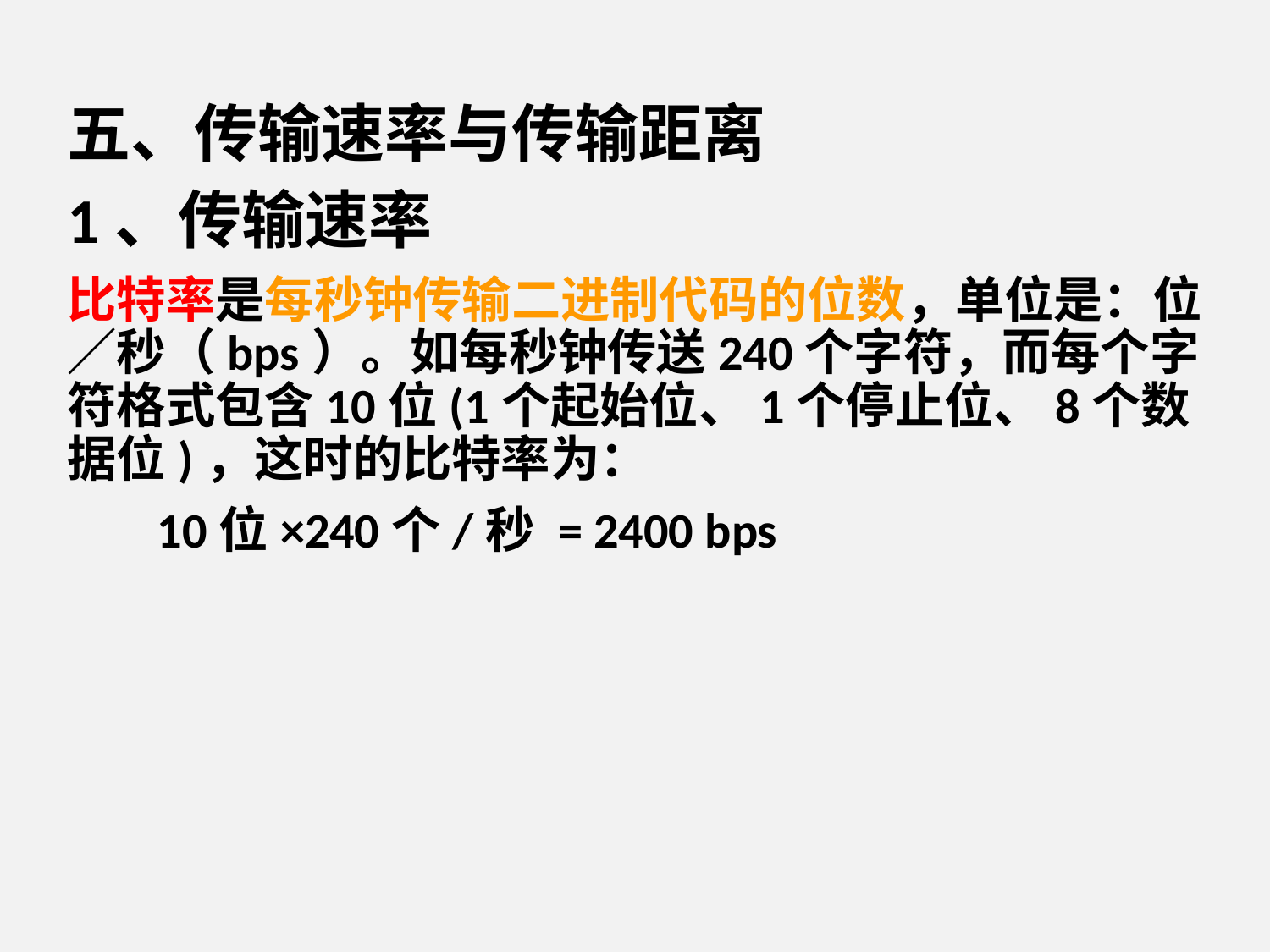

五、传输速率与传输距离
1、传输速率
比特率是每秒钟传输二进制代码的位数，单位是：位／秒（bps）。如每秒钟传送240个字符，而每个字符格式包含10位(1个起始位、1个停止位、8个数据位)，这时的比特率为：
        10位×240个/秒 = 2400 bps